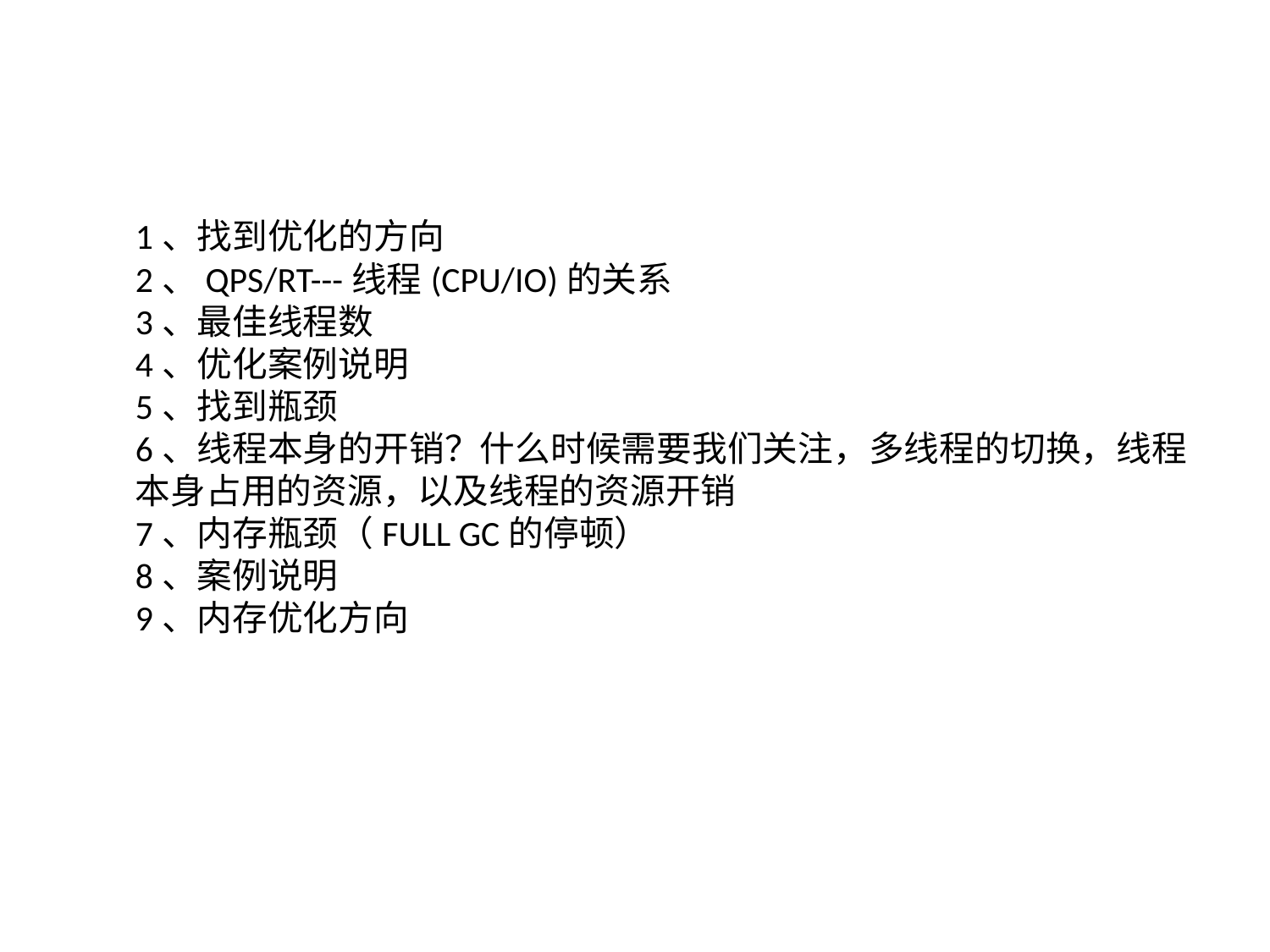

# 1、找到优化的方向 2、QPS/RT---线程(CPU/IO)的关系 3、最佳线程数 4、优化案例说明 5、找到瓶颈 6、线程本身的开销？什么时候需要我们关注，多线程的切换，线程本身占用的资源，以及线程的资源开销 7、内存瓶颈（FULL GC的停顿） 8、案例说明 9、内存优化方向